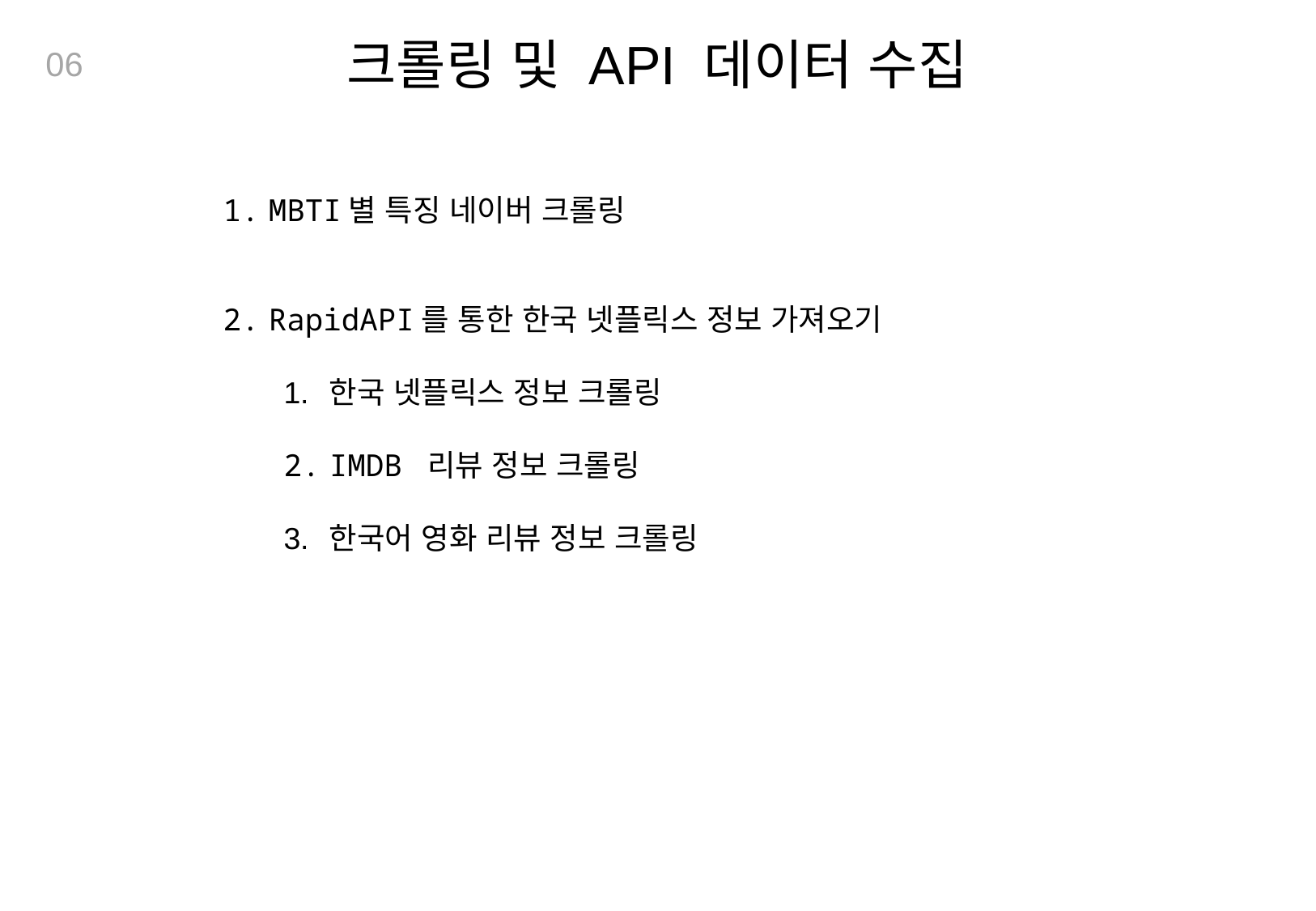

크롤링 및 API 데이터 수집
06
MBTI별 특징 네이버 크롤링

RapidAPI를 통한 한국 넷플릭스 정보 가져오기

한국 넷플릭스 정보 크롤링

IMDB 리뷰 정보 크롤링

한국어 영화 리뷰 정보 크롤링